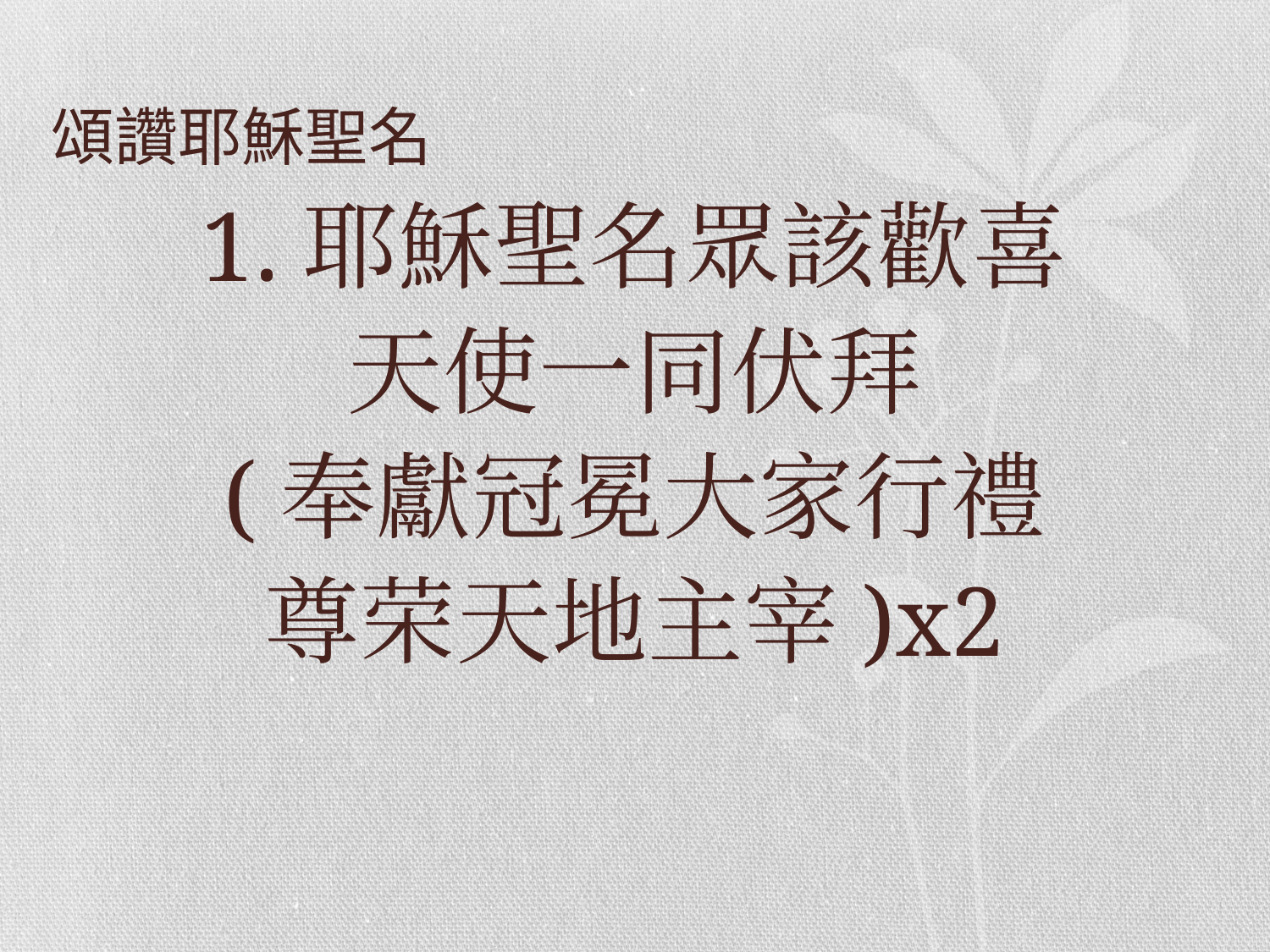

# 頌讚耶穌聖名
1.耶穌聖名眾該歡喜
天使一同伏拜
(奉獻冠冕大家行禮
尊荣天地主宰)x2